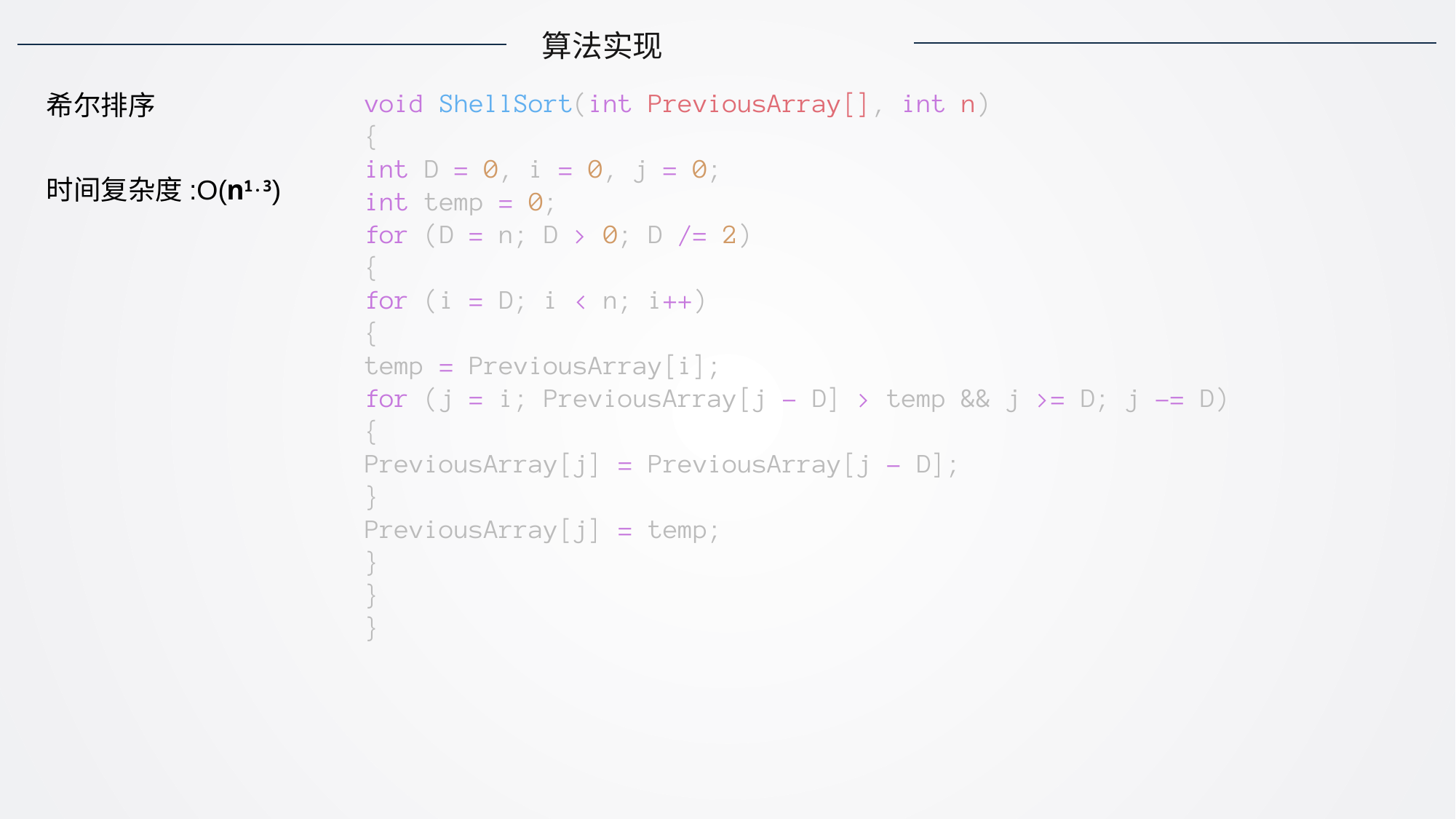

算法实现

void ShellSort(int PreviousArray[], int n)
{
int D = 0, i = 0, j = 0;
int temp = 0;
for (D = n; D > 0; D /= 2)
{
for (i = D; i < n; i++)
{
temp = PreviousArray[i];
for (j = i; PreviousArray[j - D] > temp && j >= D; j -= D)
{
PreviousArray[j] = PreviousArray[j - D];
}
PreviousArray[j] = temp;
}
}
}

希尔排序
时间复杂度:O(n1.3)